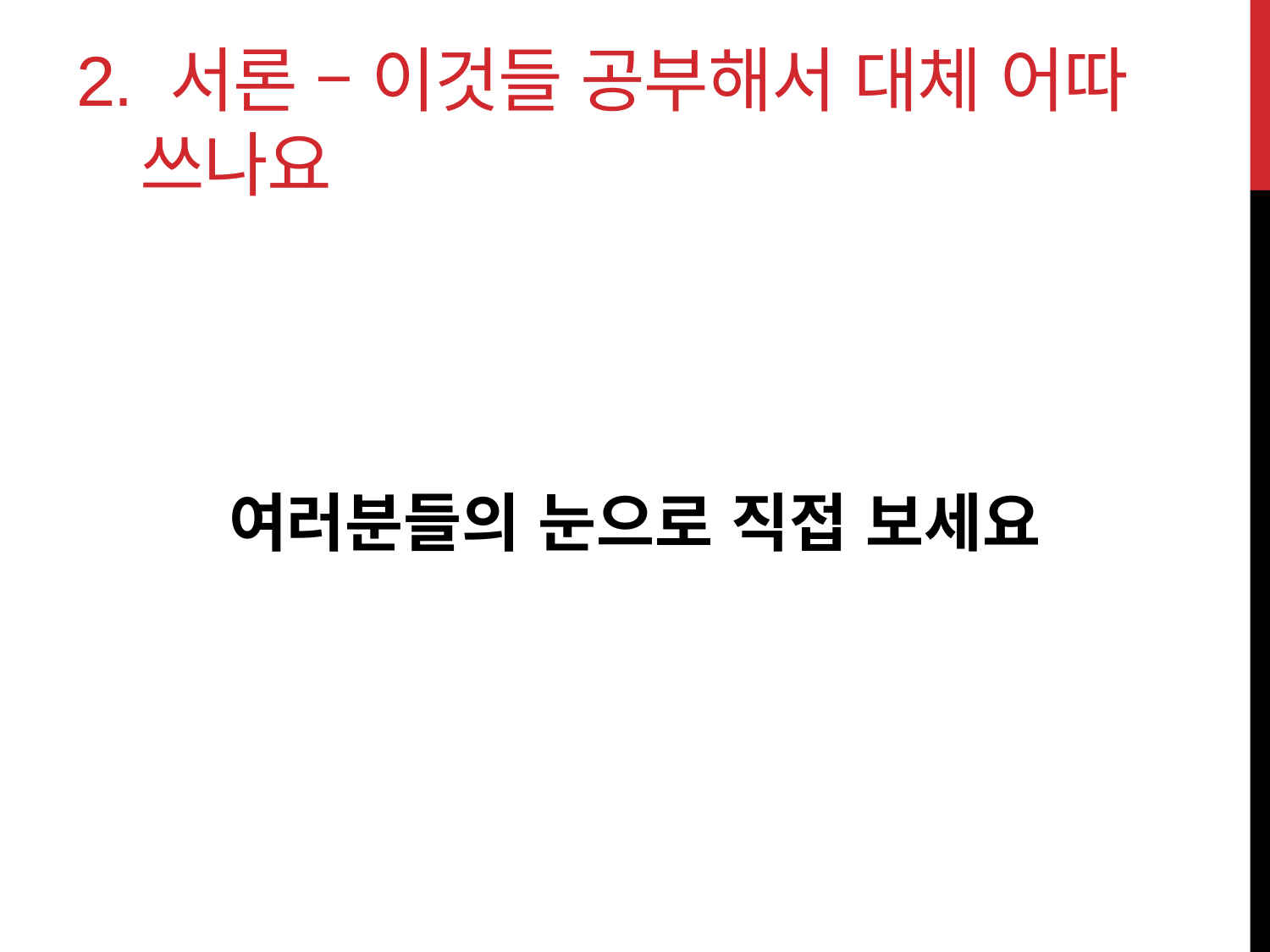

# 2. 서론 – 이것들 공부해서 대체 어따 쓰나요
여러분들의 눈으로 직접 보세요